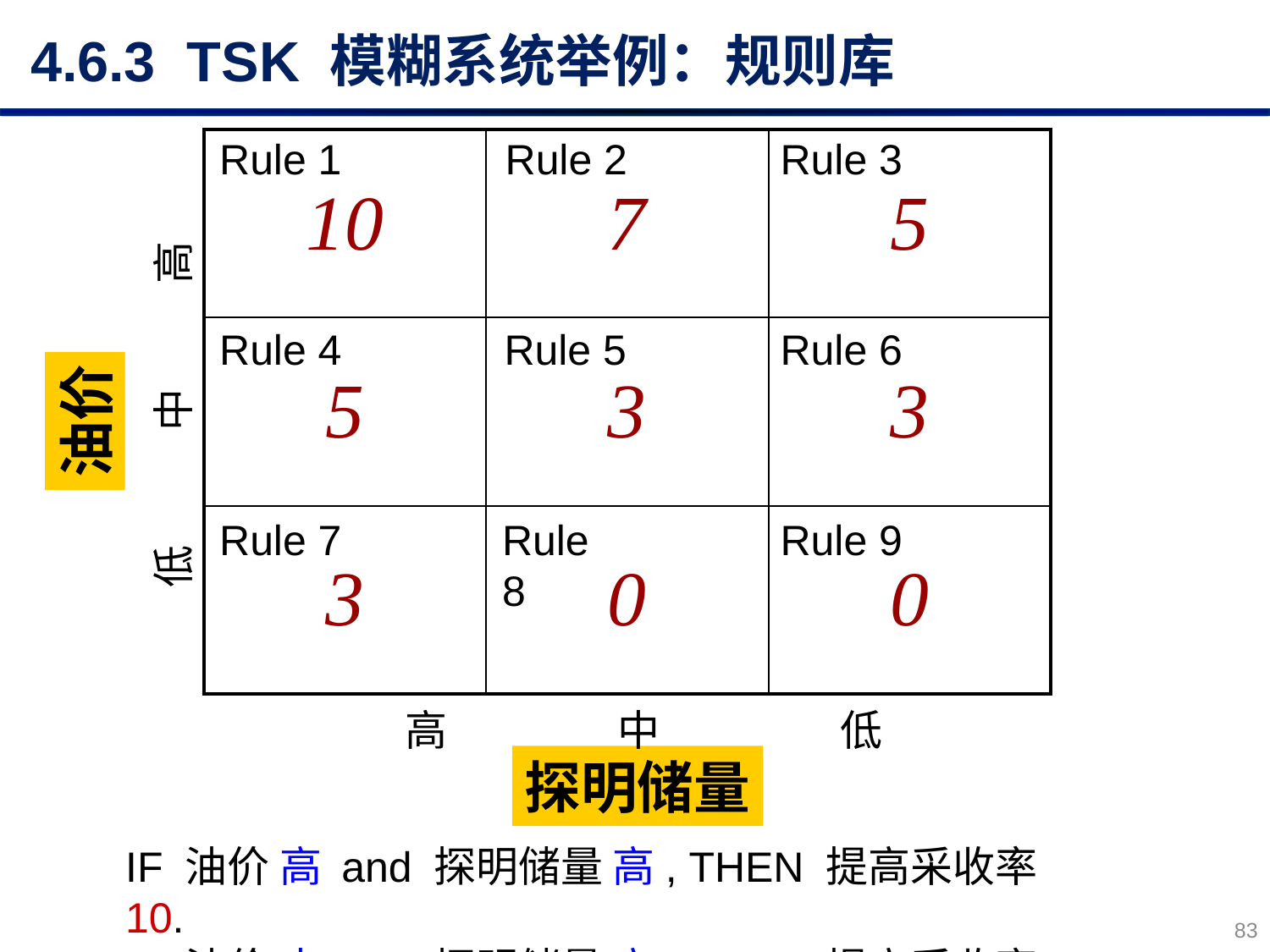

4.6.3  TSK 模糊系统举例：规则库
Rule 1
Rule 2
Rule 3
| 10 | 7 | 5 |
| --- | --- | --- |
| 5 | 3 | 3 |
| 3 | 0 | 0 |
Rule 4
Rule 5
Rule 6
油价
低            中           高
Rule 7
Rule 9
Rule 8
高                  中                   低
探明储量
IF 油价 高 and 探明储量 高, THEN 提高采收率 10.
IF 油价 中 and 探明储量 高, THEN 提高采收率 5.
83